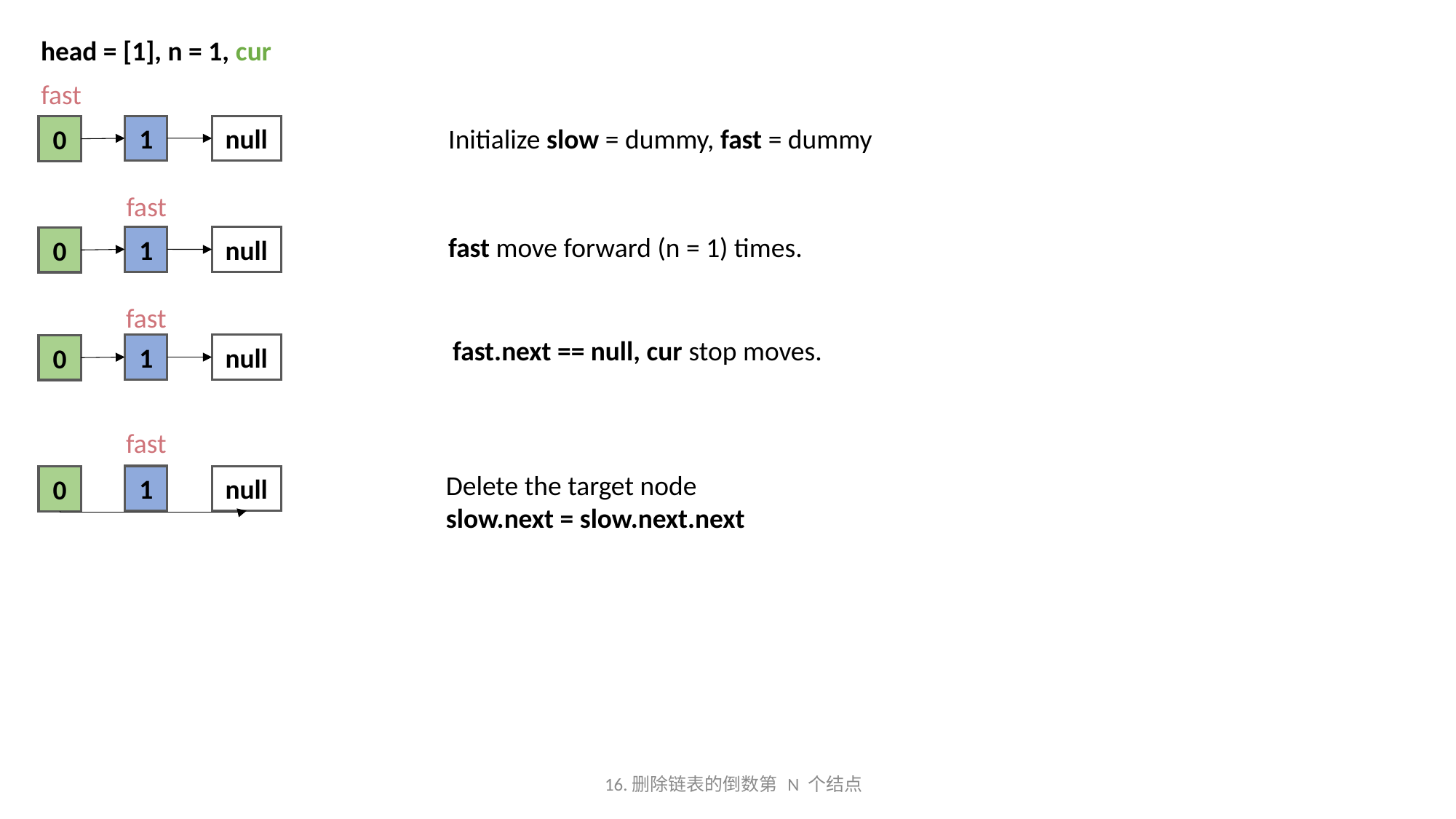

head = [1], n = 1, cur
fast
1
null
0
Initialize slow = dummy, fast = dummy
fast
fast move forward (n = 1) times.
1
null
0
fast
fast.next == null, cur stop moves.
1
null
0
fast
Delete the target node
slow.next = slow.next.next
1
null
0
16.删除链表的倒数第 N 个结点